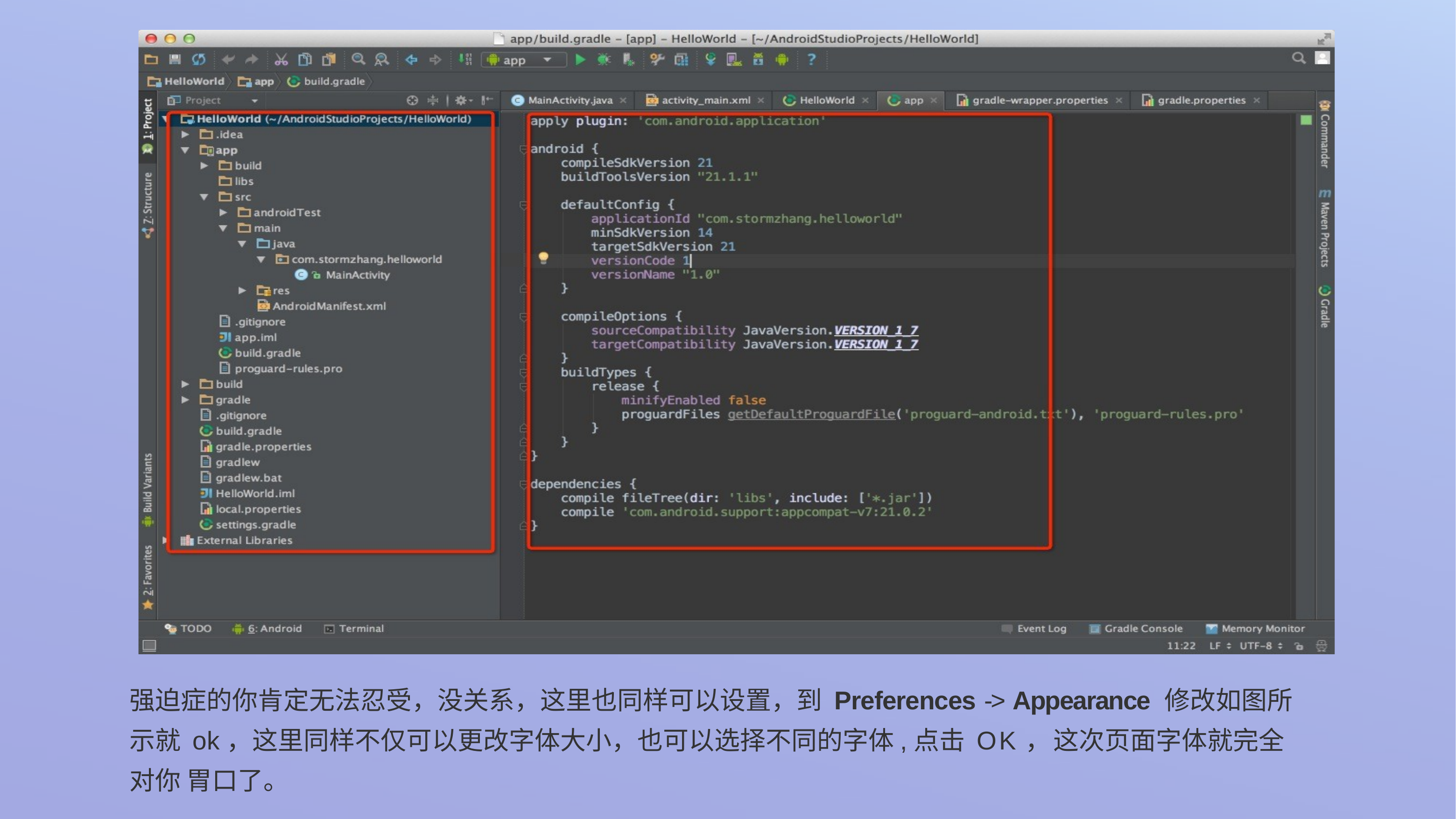

强迫症的你肯定无法忍受，没关系，这里也同样可以设置，到 Preferences -> Appearance 修改如图所 示就 ok，这里同样不仅可以更改字体大小，也可以选择不同的字体,点击 OK，这次页面字体就完全对你 胃口了。